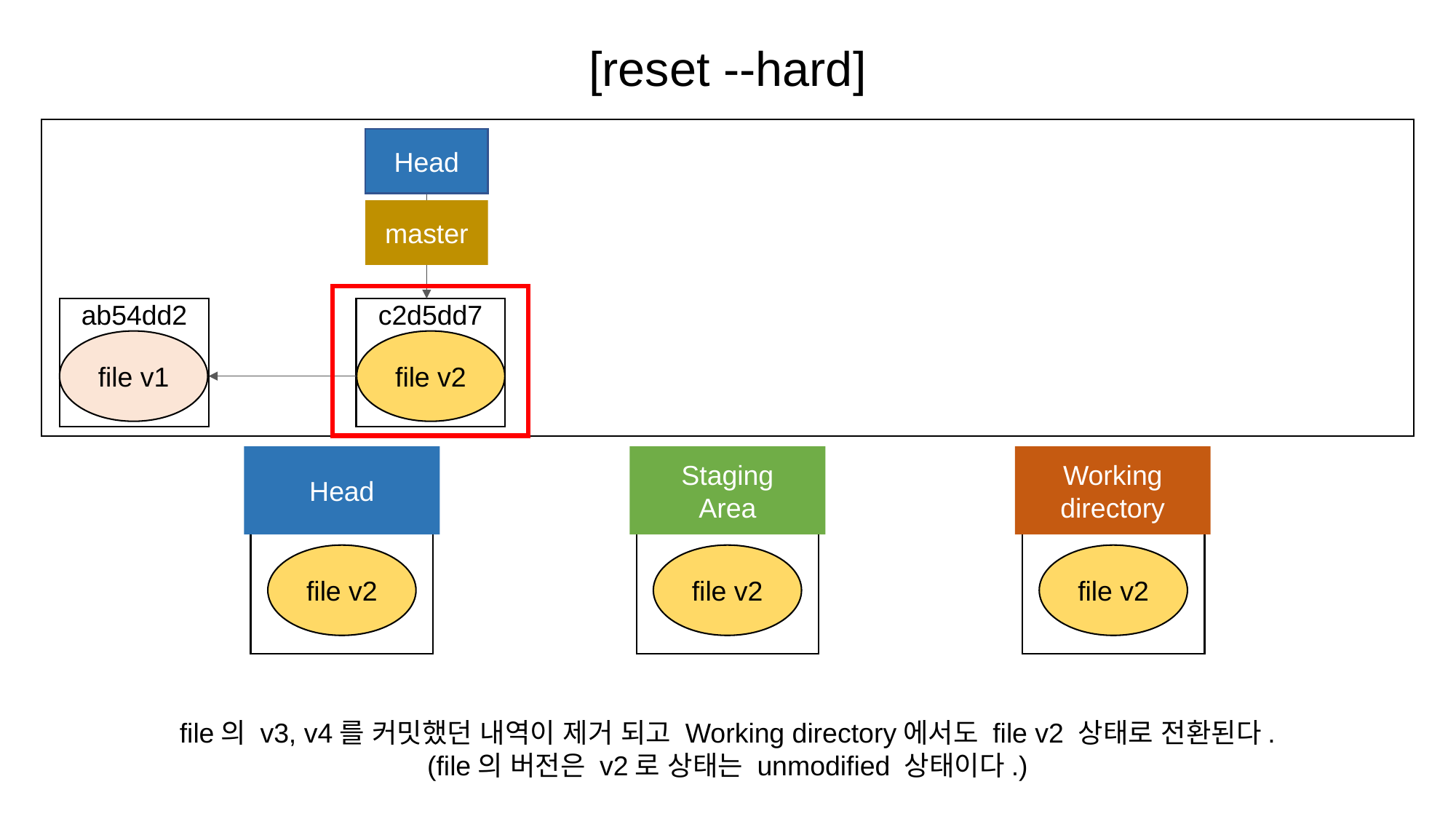

[reset --hard]

Head
master

ab54dd2

file v1
c2d5dd7

file v2
Head
Staging
Area
Working
directory

file v2
file v2
file v2
file의 v3, v4를 커밋했던 내역이 제거 되고 Working directory에서도 file v2 상태로 전환된다.
(file의 버전은 v2로 상태는 unmodified 상태이다.)